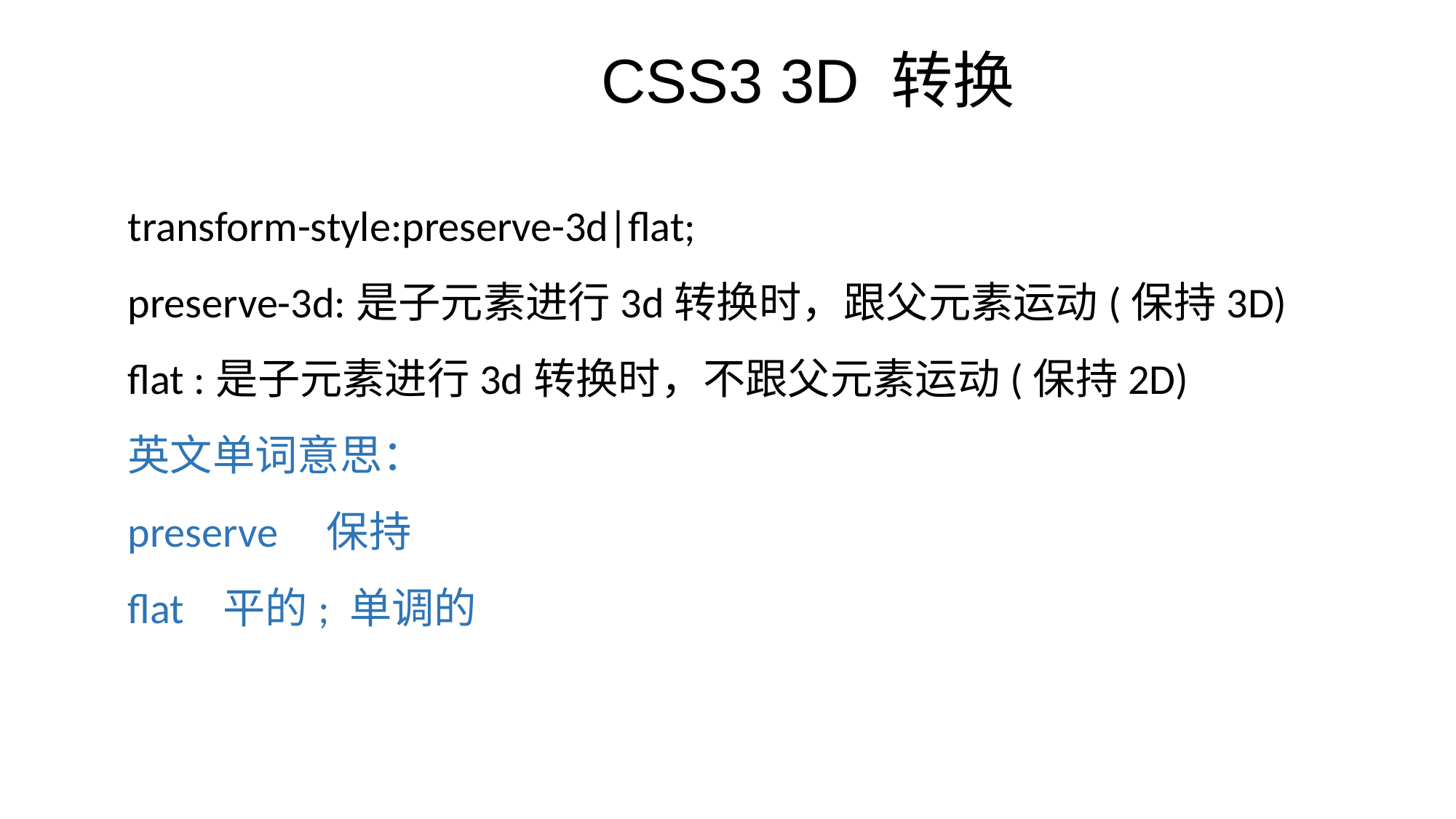

# CSS3 3D 转换

transform-style:preserve-3d|flat;
preserve-3d:是子元素进行3d转换时，跟父元素运动(保持3D)
flat :是子元素进行3d转换时，不跟父元素运动(保持2D)
英文单词意思：
preserve    保持
flat   平的; 单调的